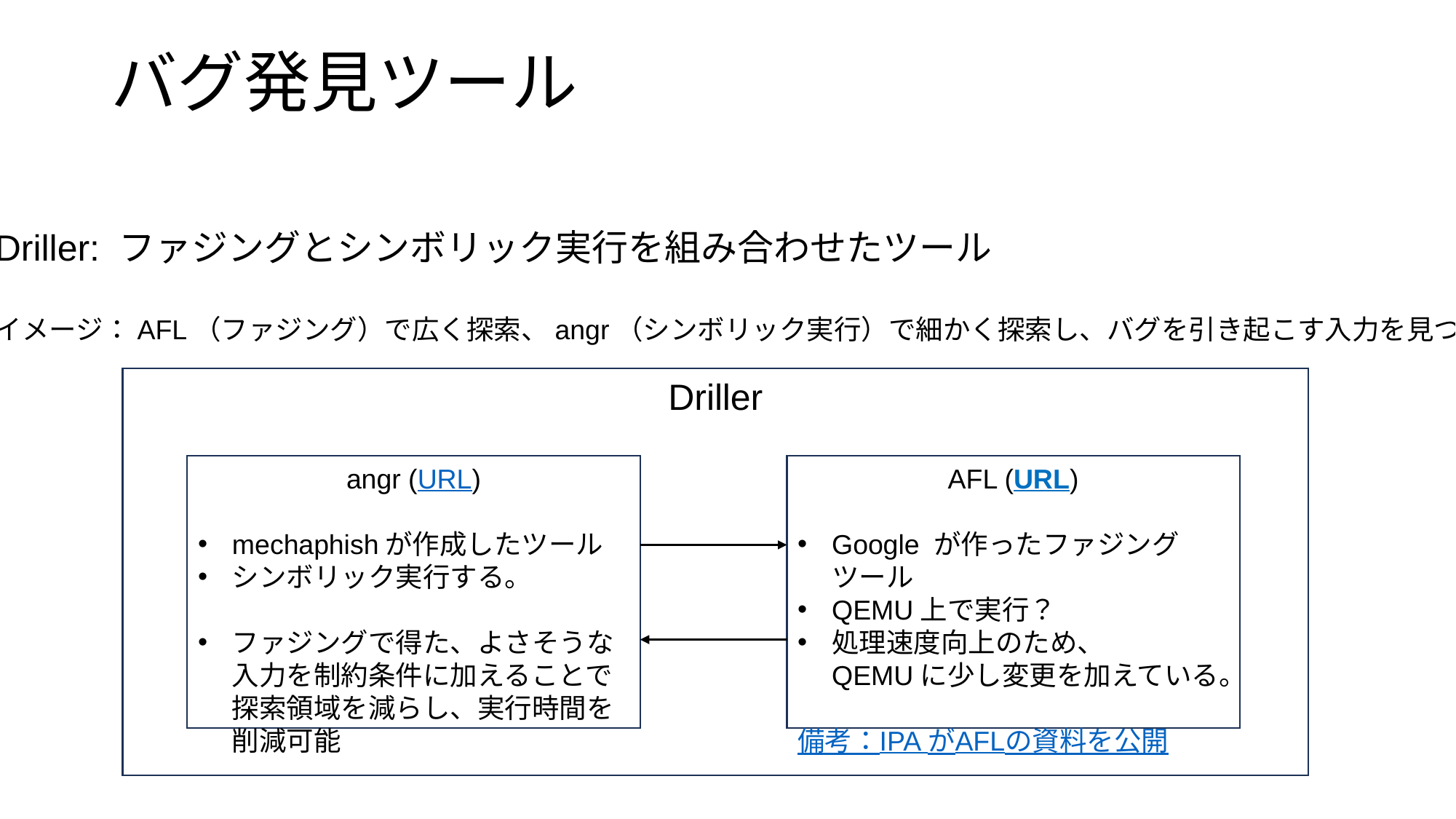

# バグ発見ツール
Driller: ファジングとシンボリック実行を組み合わせたツール

イメージ：AFL（ファジング）で広く探索、angr（シンボリック実行）で細かく探索し、バグを引き起こす入力を見つける。
Driller
angr (URL)

mechaphishが作成したツール
シンボリック実行する。

ファジングで得た、よさそうな入力を制約条件に加えることで探索領域を減らし、実行時間を削減可能
AFL (URL)

Google が作ったファジングツール
QEMU上で実行？
処理速度向上のため、
QEMUに少し変更を加えている。

備考：IPA がAFLの資料を公開